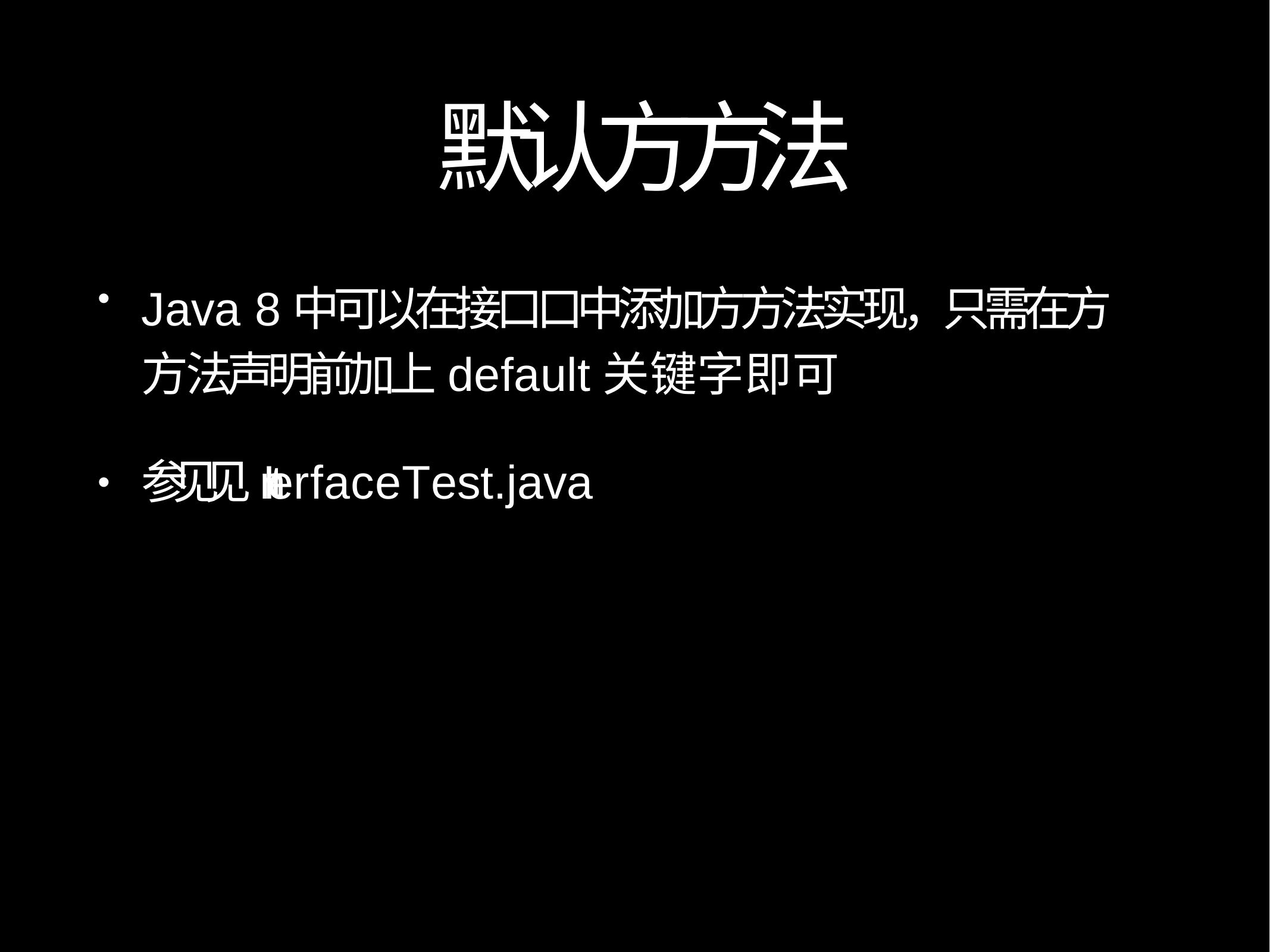

# 默认⽅方法
Java	8中可以在接⼝口中添加⽅方法实现，只需在⽅方 法声明前加上default关键字即可
•
参⻅见InterfaceTest.java
•